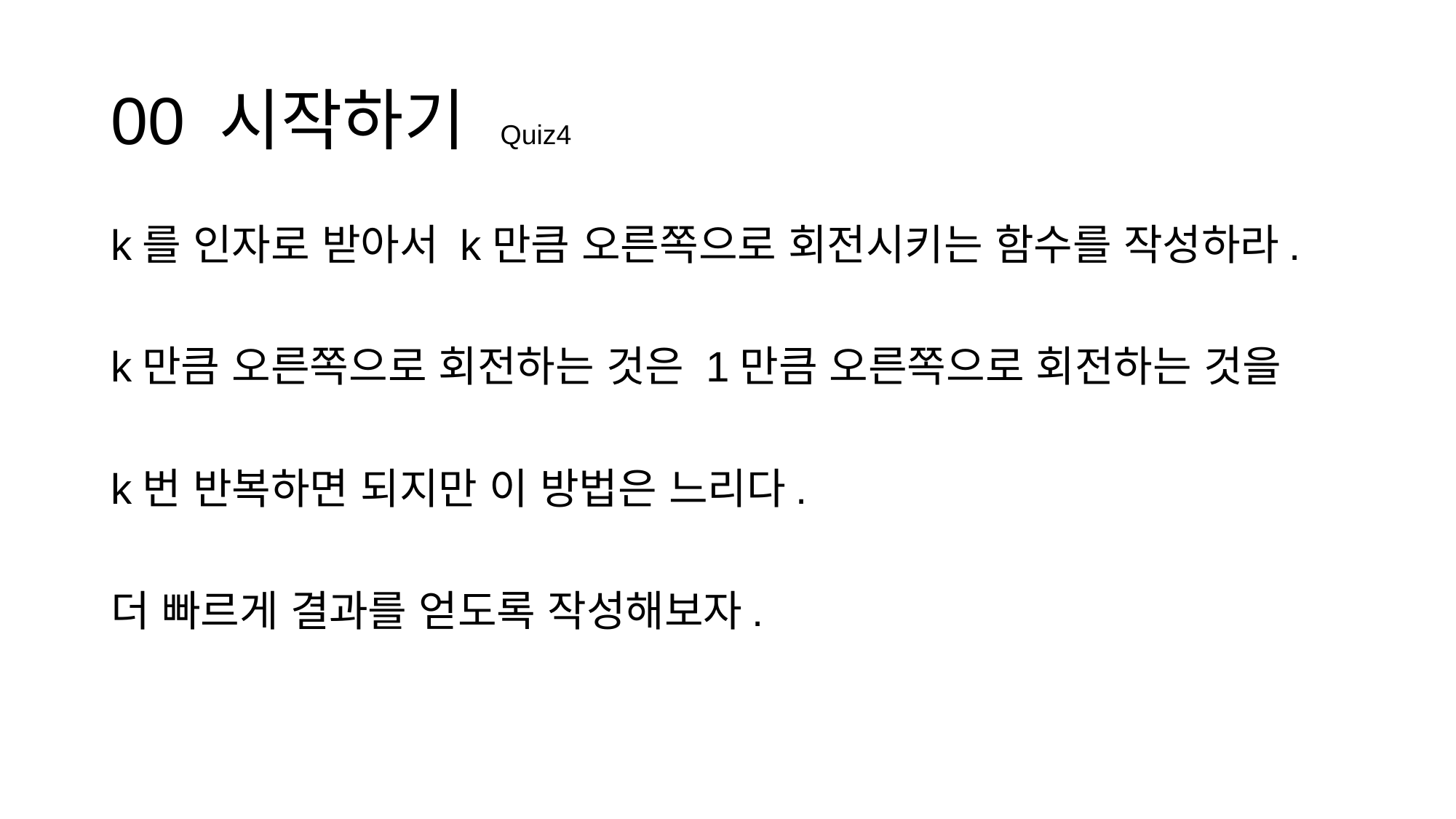

# 00 시작하기 Quiz4
k를 인자로 받아서 k만큼 오른쪽으로 회전시키는 함수를 작성하라.

k만큼 오른쪽으로 회전하는 것은 1만큼 오른쪽으로 회전하는 것을

k번 반복하면 되지만 이 방법은 느리다.

더 빠르게 결과를 얻도록 작성해보자.